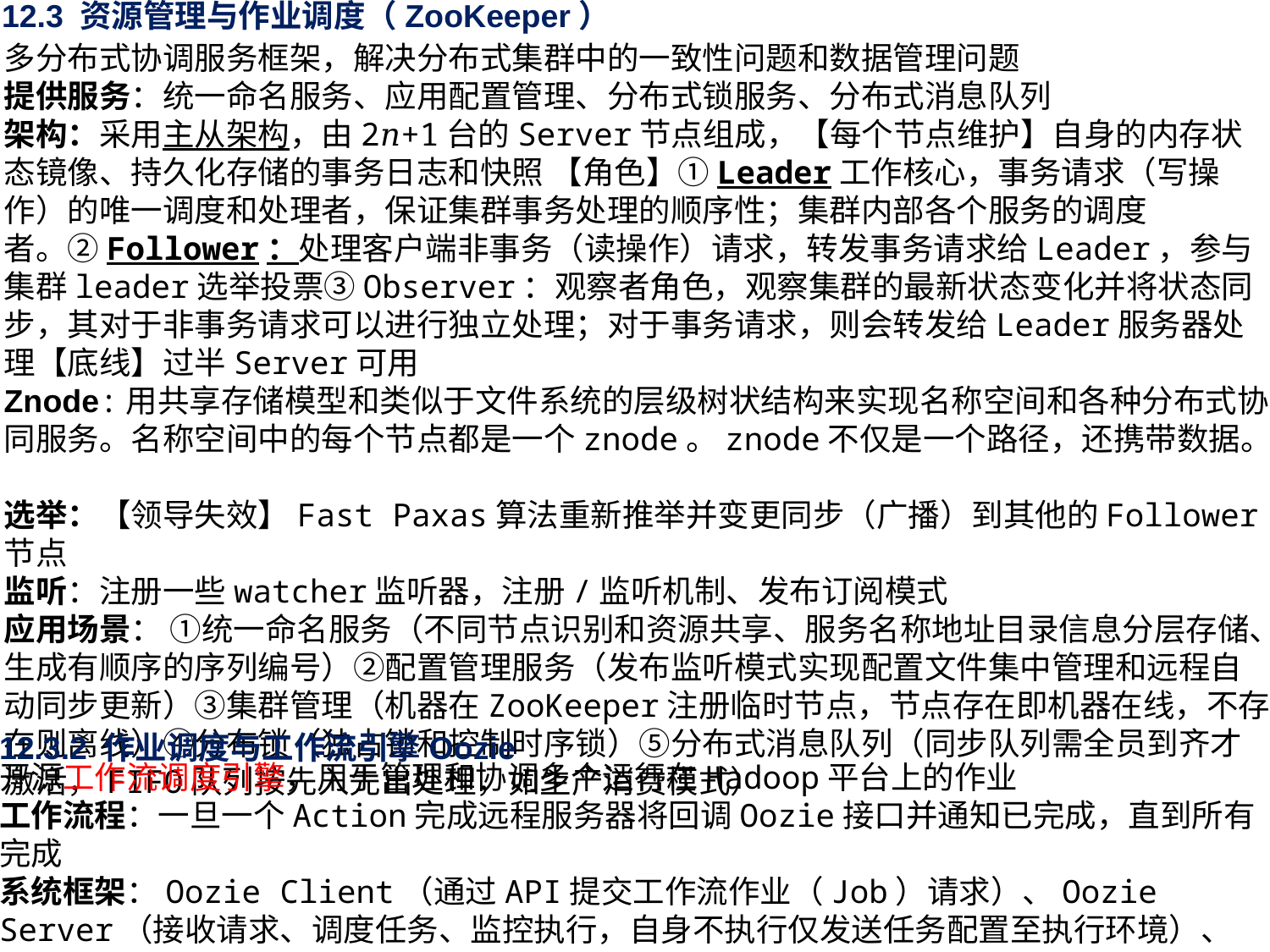

12.3 资源管理与作业调度（ZooKeeper）
多分布式协调服务框架，解决分布式集群中的一致性问题和数据管理问题
提供服务：统一命名服务、应用配置管理、分布式锁服务、分布式消息队列
架构：采用主从架构，由2𝑛+1台的Server节点组成，【每个节点维护】自身的内存状态镜像、持久化存储的事务日志和快照 【角色】①Leader工作核心，事务请求（写操作）的唯一调度和处理者，保证集群事务处理的顺序性；集群内部各个服务的调度者。②Follower：处理客户端非事务（读操作）请求，转发事务请求给Leader，参与集群leader选举投票③Observer：观察者角色，观察集群的最新状态变化并将状态同步，其对于非事务请求可以进行独立处理；对于事务请求，则会转发给Leader服务器处理【底线】过半Server可用
Znode:用共享存储模型和类似于文件系统的层级树状结构来实现名称空间和各种分布式协同服务。名称空间中的每个节点都是一个znode。znode不仅是一个路径，还携带数据。

选举：【领导失效】Fast Paxas算法重新推举并变更同步（广播）到其他的Follower节点
监听：注册一些watcher监听器，注册/监听机制、发布订阅模式
应用场景： ①统一命名服务（不同节点识别和资源共享、服务名称地址目录信息分层存储、生成有顺序的序列编号）②配置管理服务（发布监听模式实现配置文件集中管理和远程自动同步更新）③集群管理（机器在ZooKeeper注册临时节点，节点存在即机器在线，不存在则离线）④分布锁（独占锁和控制时序锁）⑤分布式消息队列（同步队列需全员到齐才激活，FIFO队列按先入先出处理，如生产消费模式）

12.3.2 作业调度与工作流引擎Oozie
开源工作流调度引擎，用于管理和协调多个运行在Hadoop平台上的作业
工作流程：一旦一个Action完成远程服务器将回调Oozie接口并通知已完成，直到所有完成
系统框架：Oozie Client（通过API提交工作流作业（Job）请求）、Oozie Server（接收请求、调度任务、监控执行，自身不执行仅发送任务配置至执行环境）、DataBase（存储Action、系统、job信息）和Hadoop集群（运行Oozie工作流的实体）